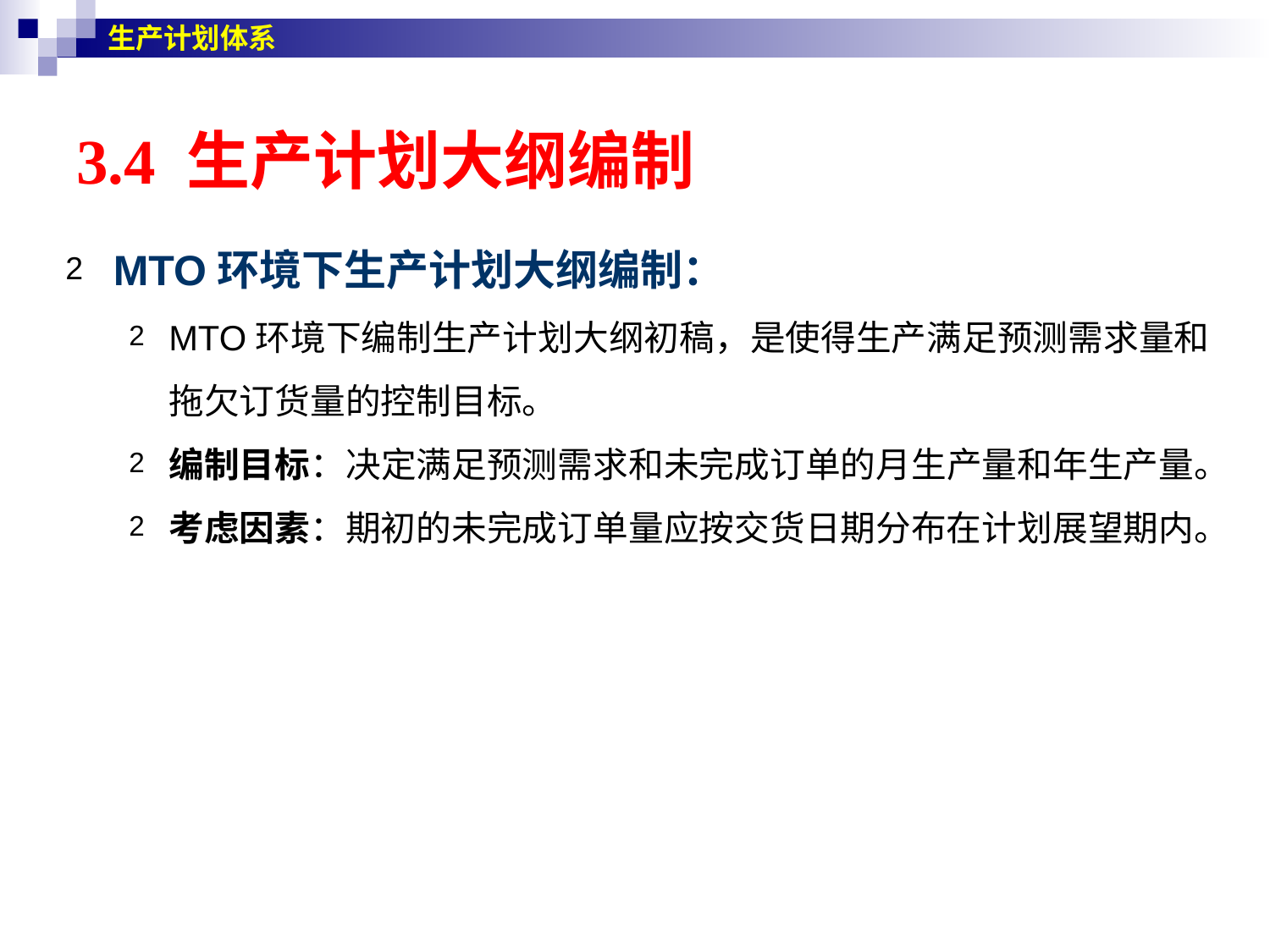

生产计划体系
# 3.4 生产计划大纲编制
MTO环境下生产计划大纲编制：
MTO环境下编制生产计划大纲初稿，是使得生产满足预测需求量和拖欠订货量的控制目标。
编制目标：决定满足预测需求和未完成订单的月生产量和年生产量。
考虑因素：期初的未完成订单量应按交货日期分布在计划展望期内。